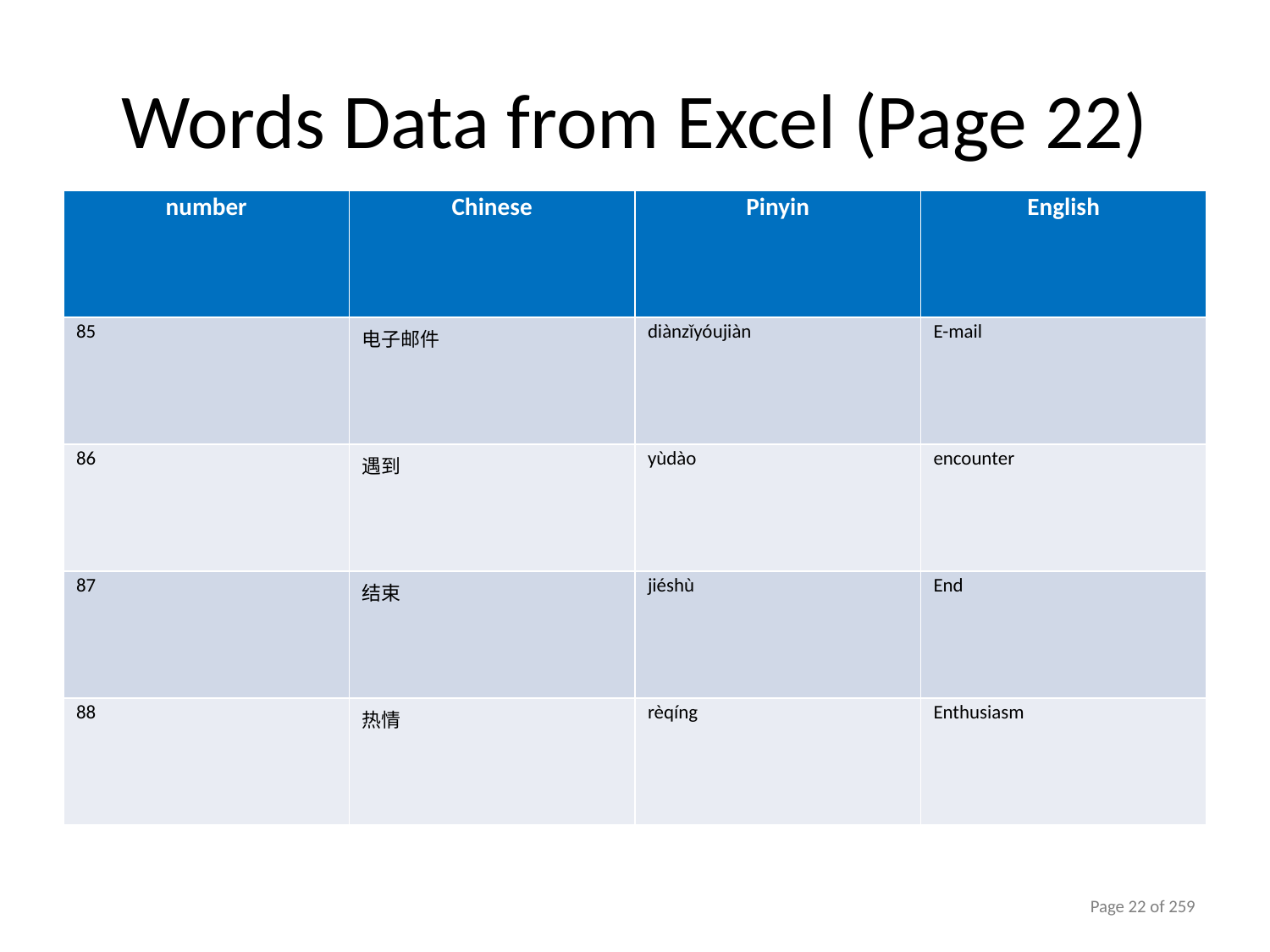

# Words Data from Excel (Page 22)
| number | Chinese | Pinyin | English |
| --- | --- | --- | --- |
| 85 | 电子邮件 | diànzǐyóujiàn | E-mail |
| 86 | 遇到 | yùdào | encounter |
| 87 | 结束 | jiéshù | End |
| 88 | 热情 | rèqíng | Enthusiasm |

Page 22 of 259